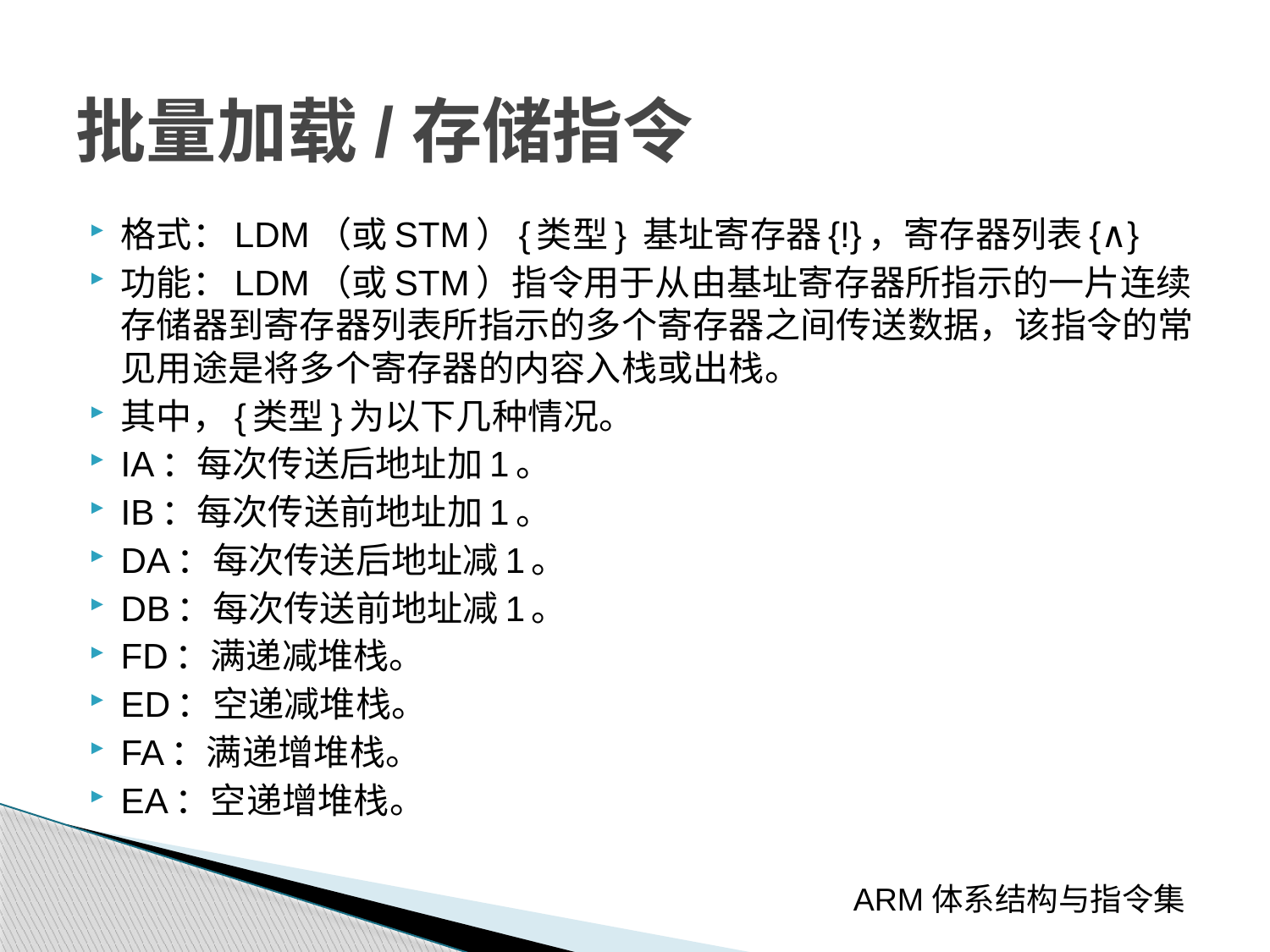

# 批量加载/存储指令
格式：LDM（或STM）{类型} 基址寄存器{!}，寄存器列表{∧}
功能：LDM（或STM）指令用于从由基址寄存器所指示的一片连续存储器到寄存器列表所指示的多个寄存器之间传送数据，该指令的常见用途是将多个寄存器的内容入栈或出栈。
其中，{类型}为以下几种情况。
IA：每次传送后地址加1。
IB：每次传送前地址加1。
DA：每次传送后地址减1。
DB：每次传送前地址减1。
FD：满递减堆栈。
ED：空递减堆栈。
FA：满递增堆栈。
EA：空递增堆栈。

            ARM体系结构与指令集